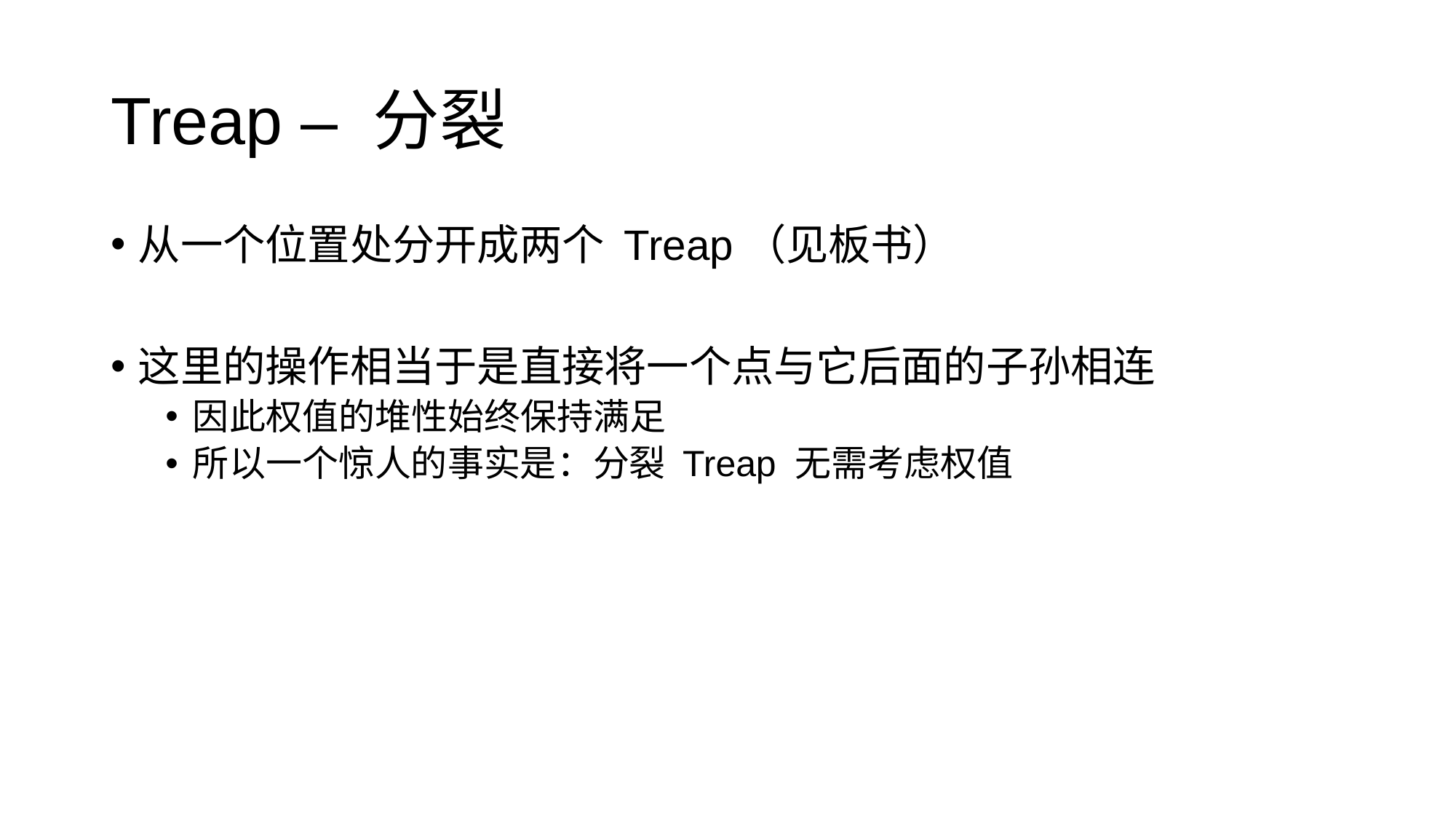

# Treap – 分裂
从一个位置处分开成两个 Treap（见板书）

这里的操作相当于是直接将一个点与它后面的子孙相连
因此权值的堆性始终保持满足
所以一个惊人的事实是：分裂 Treap 无需考虑权值